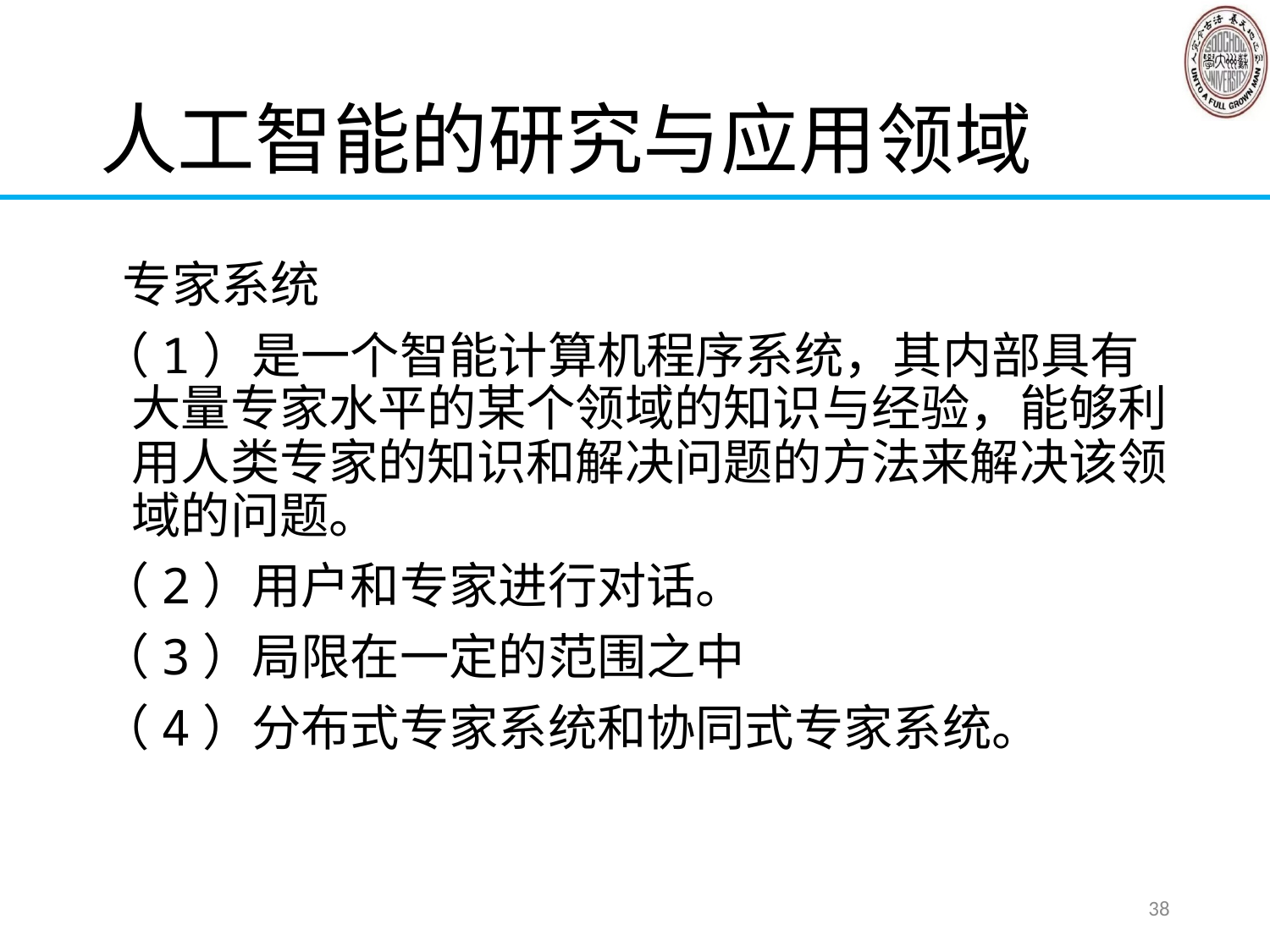

# 人工智能的研究与应用领域
 专家系统
（1）是一个智能计算机程序系统，其内部具有大量专家水平的某个领域的知识与经验，能够利用人类专家的知识和解决问题的方法来解决该领域的问题。
（2）用户和专家进行对话。
（3）局限在一定的范围之中
（4）分布式专家系统和协同式专家系统。
38